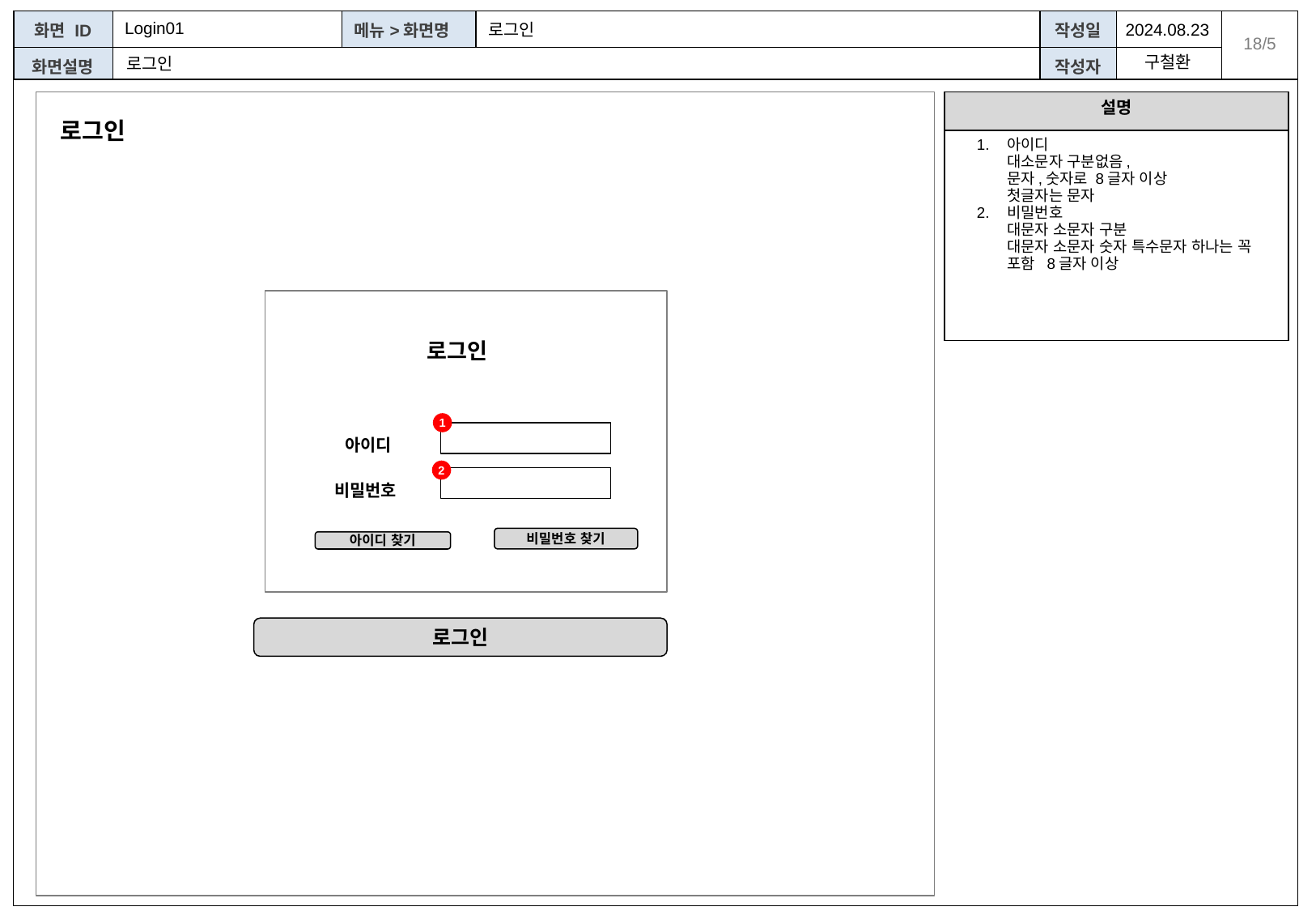

Login01
로그인
2024.08.23
구철환
# 로그인

| 설명 |
| --- |
| 아이디 대소문자 구분없음, 문자,숫자로 8글자 이상 첫글자는 문자 비밀번호 대문자 소문자 구분 대문자 소문자 숫자 특수문자 하나는 꼭 포함 8글자 이상 |
로그인

로그인
1
아이디

2
비밀번호

비밀번호 찾기
아이디 찾기
로그인